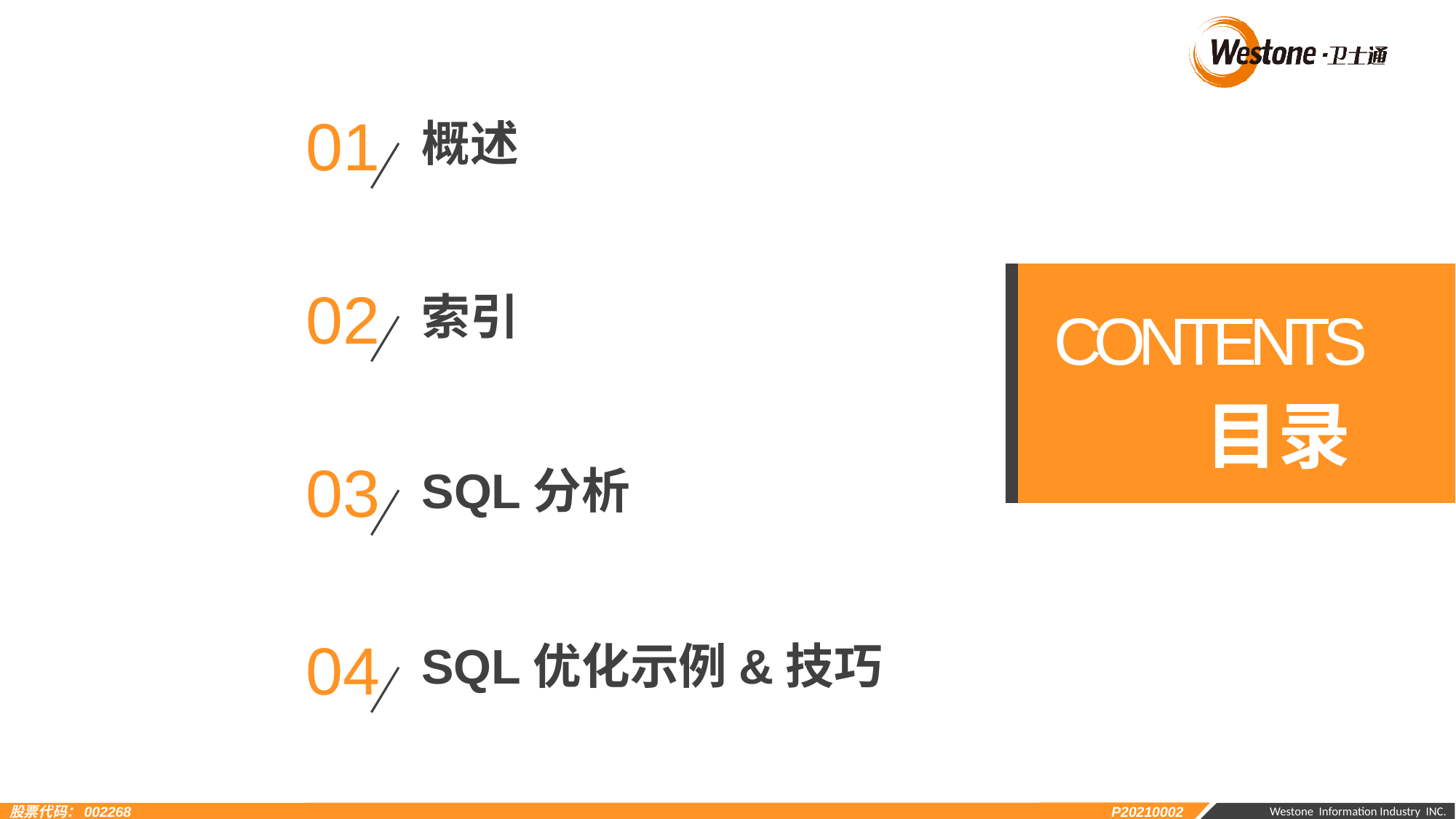

01
概述

02
索引
contents
目录
03
SQL分析
04
SQL优化示例&技巧